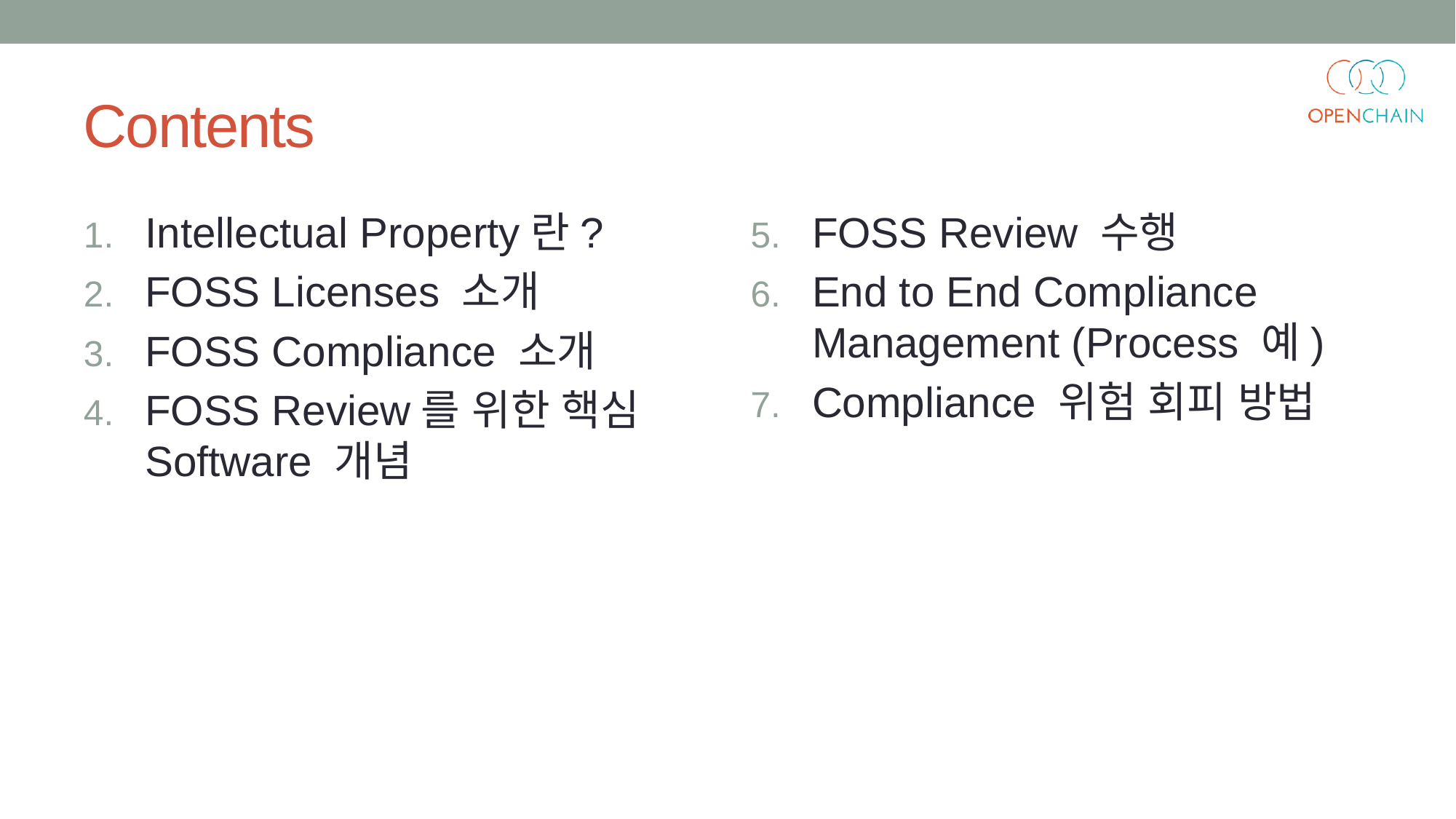

# Contents
Intellectual Property란?
FOSS Licenses 소개
FOSS Compliance 소개
FOSS Review를 위한 핵심 Software 개념
FOSS Review 수행
End to End Compliance Management (Process 예)
Compliance 위험 회피 방법